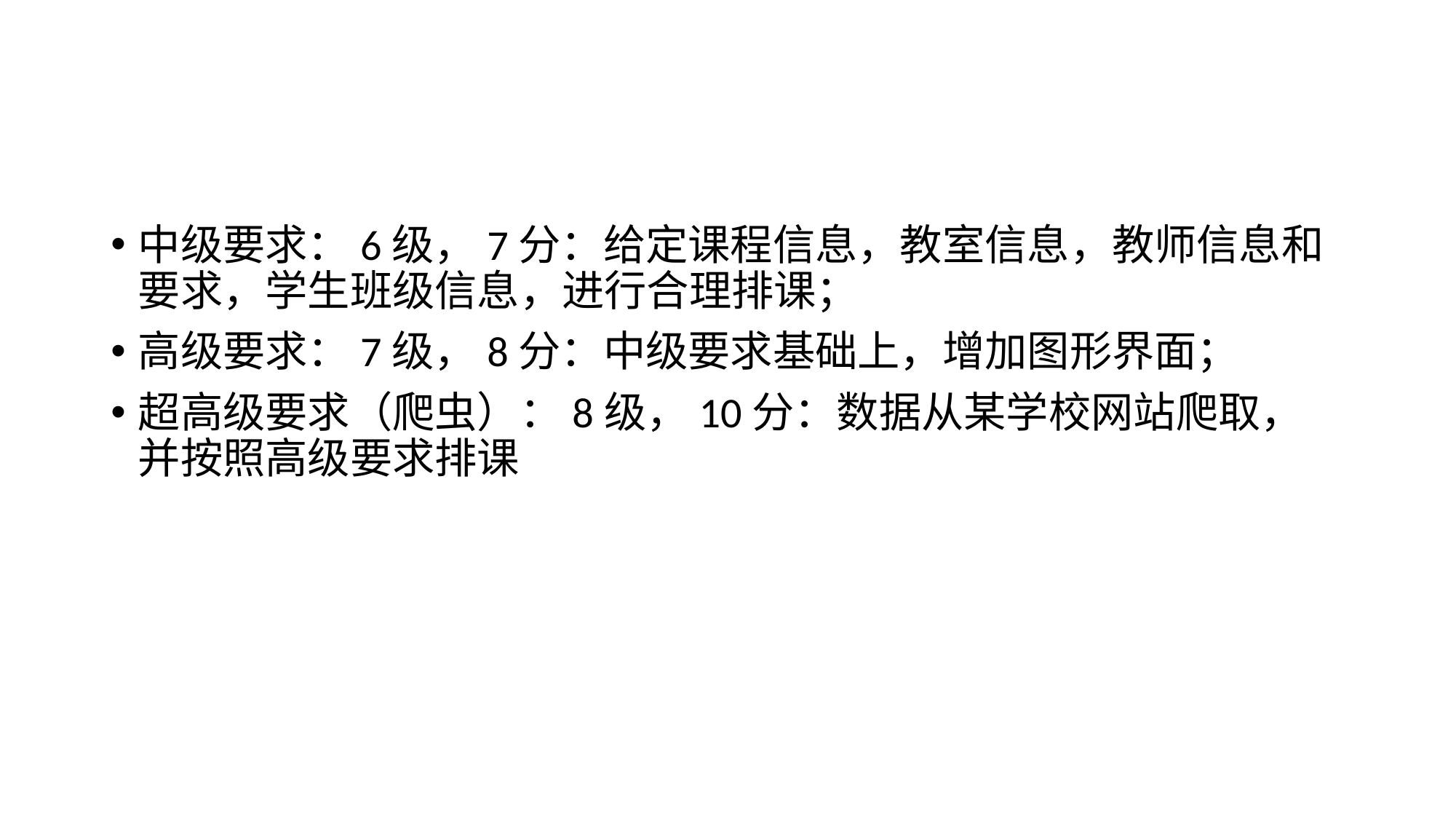

#
中级要求：6级，7分：给定课程信息，教室信息，教师信息和要求，学生班级信息，进行合理排课；
高级要求：7级，8分：中级要求基础上，增加图形界面；
超高级要求（爬虫）：8级，10分：数据从某学校网站爬取，并按照高级要求排课